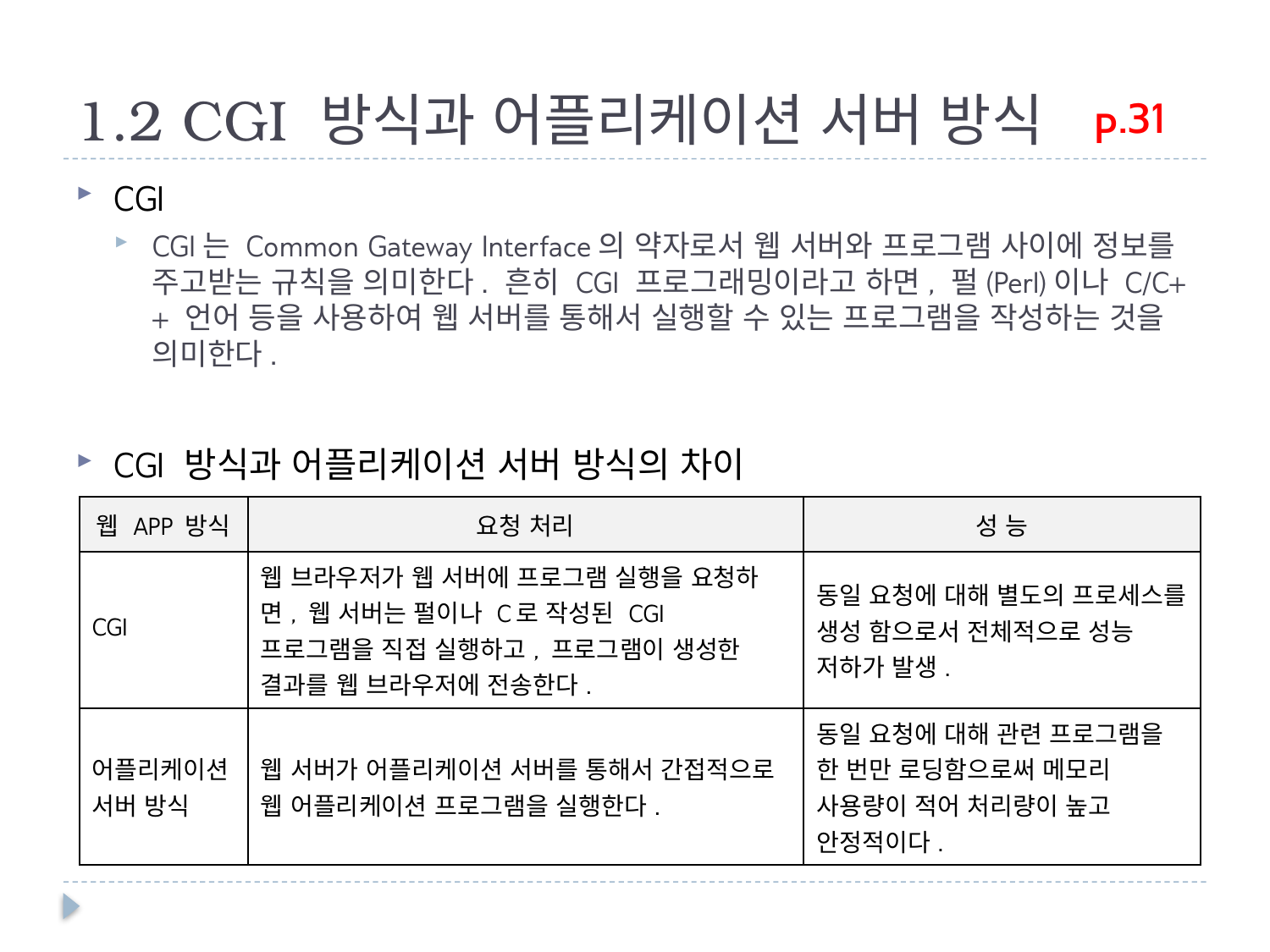

# 1.2 CGI 방식과 어플리케이션 서버 방식
p.31
CGI
CGI는 Common Gateway Interface의 약자로서 웹 서버와 프로그램 사이에 정보를 주고받는 규칙을 의미한다. 흔히 CGI 프로그래밍이라고 하면, 펄(Perl)이나 C/C++ 언어 등을 사용하여 웹 서버를 통해서 실행할 수 있는 프로그램을 작성하는 것을 의미한다.

CGI 방식과 어플리케이션 서버 방식의 차이
| 웹 APP 방식 | 요청 처리 | 성 능 |
| --- | --- | --- |
| CGI | 웹 브라우저가 웹 서버에 프로그램 실행을 요청하면, 웹 서버는 펄이나 C로 작성된 CGI 프로그램을 직접 실행하고, 프로그램이 생성한 결과를 웹 브라우저에 전송한다. | 동일 요청에 대해 별도의 프로세스를 생성 함으로서 전체적으로 성능 저하가 발생. |
| 어플리케이션 서버 방식 | 웹 서버가 어플리케이션 서버를 통해서 간접적으로 웹 어플리케이션 프로그램을 실행한다. | 동일 요청에 대해 관련 프로그램을 한 번만 로딩함으로써 메모리 사용량이 적어 처리량이 높고 안정적이다. |